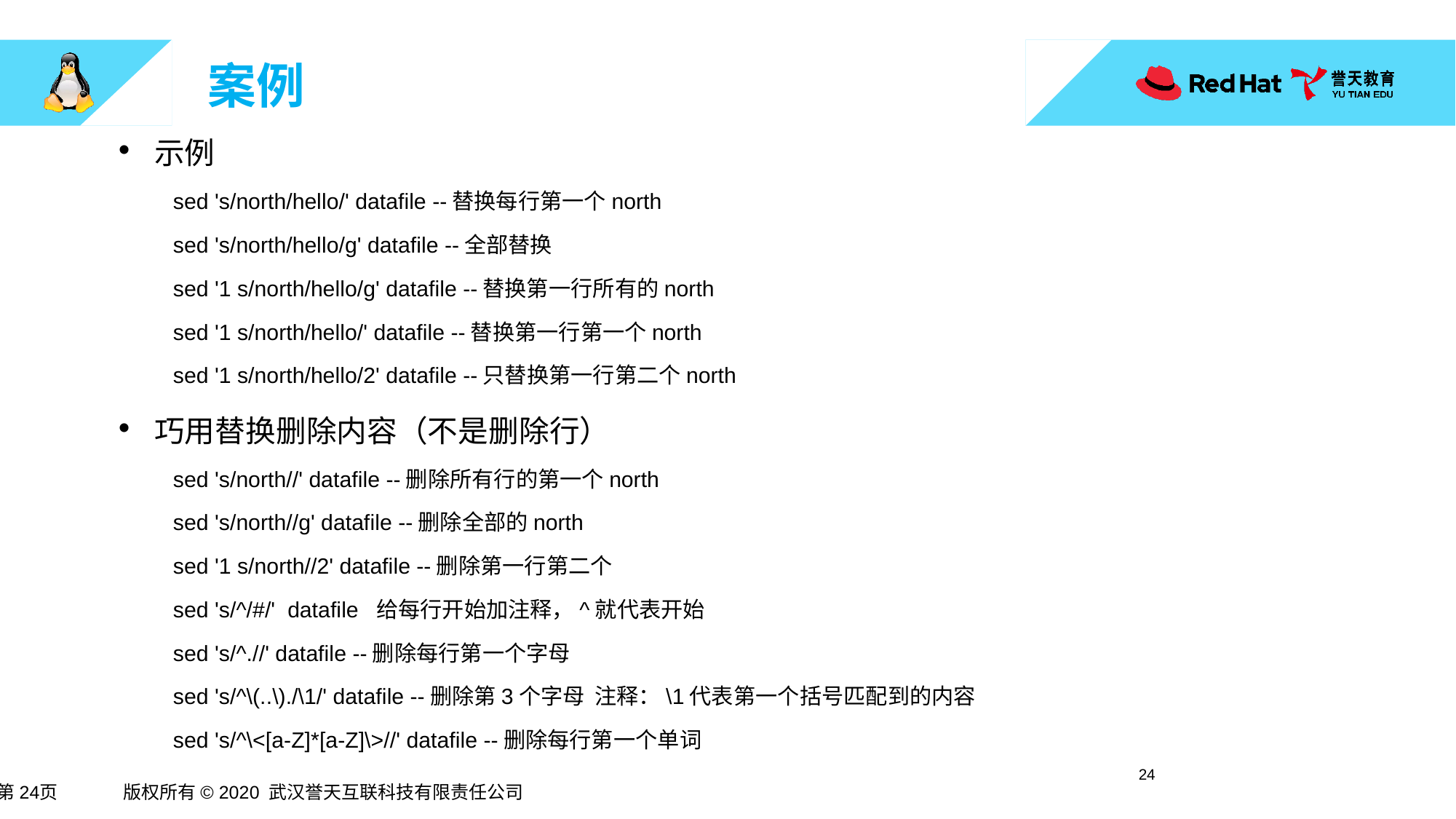

# 案例
示例
sed 's/north/hello/' datafile --替换每行第一个north
sed 's/north/hello/g' datafile --全部替换
sed '1 s/north/hello/g' datafile --替换第一行所有的north
sed '1 s/north/hello/' datafile --替换第一行第一个north
sed '1 s/north/hello/2' datafile --只替换第一行第二个north
巧用替换删除内容（不是删除行）
sed 's/north//' datafile --删除所有行的第一个north
sed 's/north//g' datafile --删除全部的north
sed '1 s/north//2' datafile --删除第一行第二个
sed 's/^/#/'  datafile  给每行开始加注释，^就代表开始
sed 's/^.//' datafile --删除每行第一个字母
sed 's/^\(..\)./\1/' datafile --删除第3个字母  注释：\1代表第一个括号匹配到的内容
sed 's/^\<[a-Z]*[a-Z]\>//' datafile --删除每行第一个单词
24